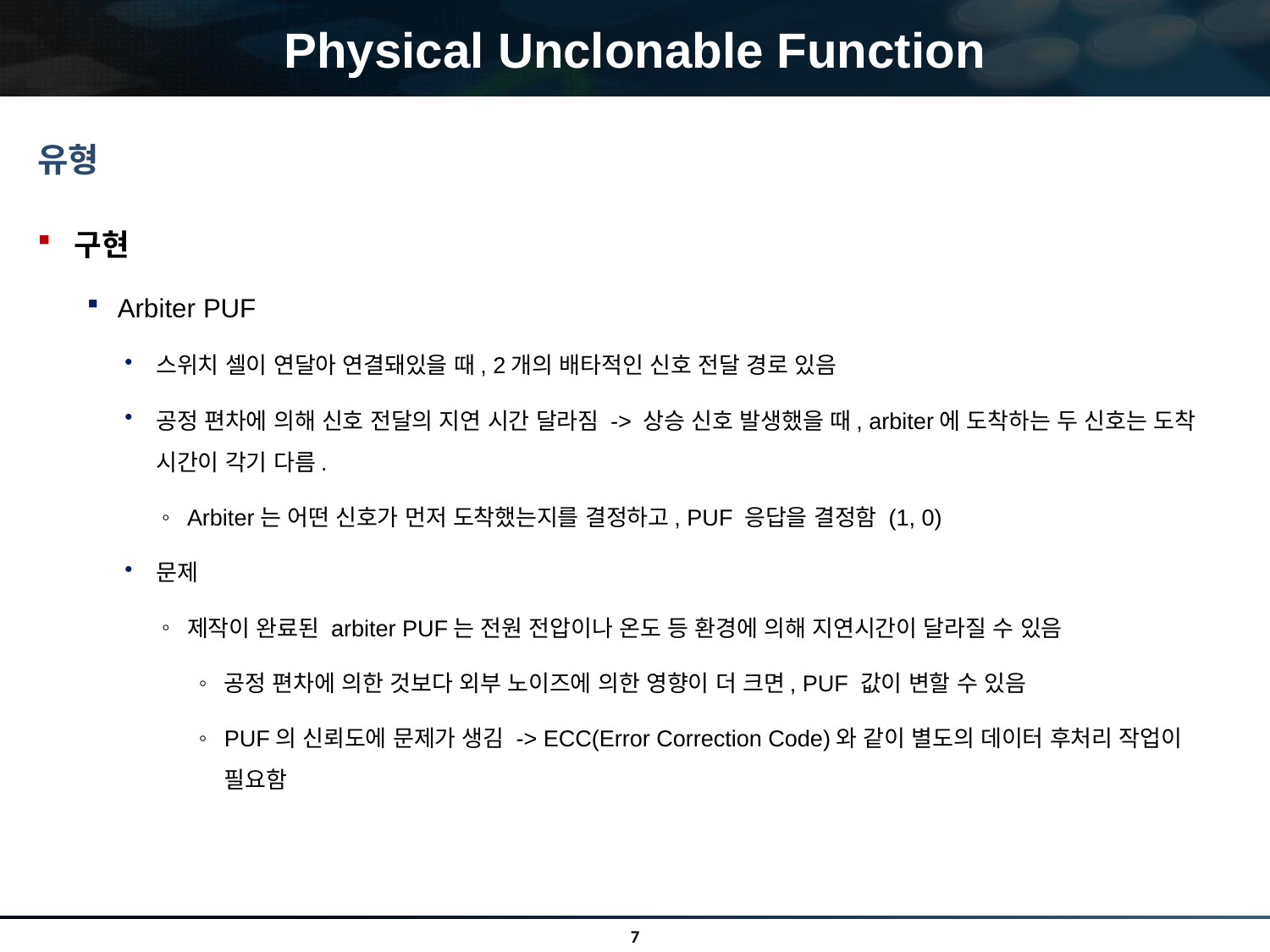

# Physical Unclonable Function
유형
구현
Arbiter PUF
스위치 셀이 연달아 연결돼있을 때, 2개의 배타적인 신호 전달 경로 있음
공정 편차에 의해 신호 전달의 지연 시간 달라짐 -> 상승 신호 발생했을 때, arbiter에 도착하는 두 신호는 도착 시간이 각기 다름.
Arbiter는 어떤 신호가 먼저 도착했는지를 결정하고, PUF 응답을 결정함 (1, 0)
문제
제작이 완료된 arbiter PUF는 전원 전압이나 온도 등 환경에 의해 지연시간이 달라질 수 있음
공정 편차에 의한 것보다 외부 노이즈에 의한 영향이 더 크면, PUF 값이 변할 수 있음
PUF의 신뢰도에 문제가 생김 -> ECC(Error Correction Code)와 같이 별도의 데이터 후처리 작업이 필요함